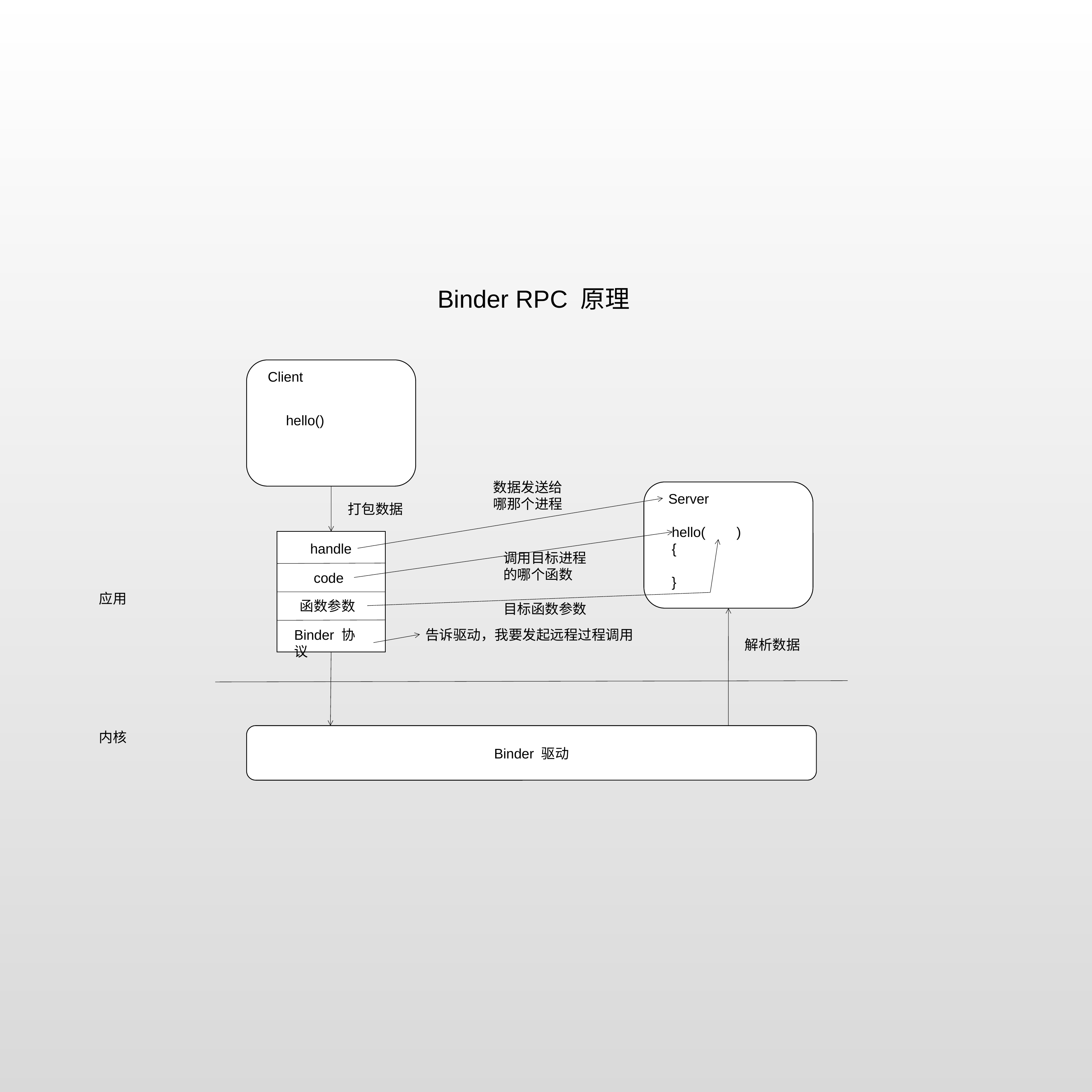

Binder RPC 原理

Client
hello()
数据发送给哪那个进程

Server
打包数据
hello(        )
{

}

handle
调用目标进程的哪个函数
code
应用
函数参数
目标函数参数
Binder 协议
告诉驱动，我要发起远程过程调用
解析数据
Binder 驱动
内核